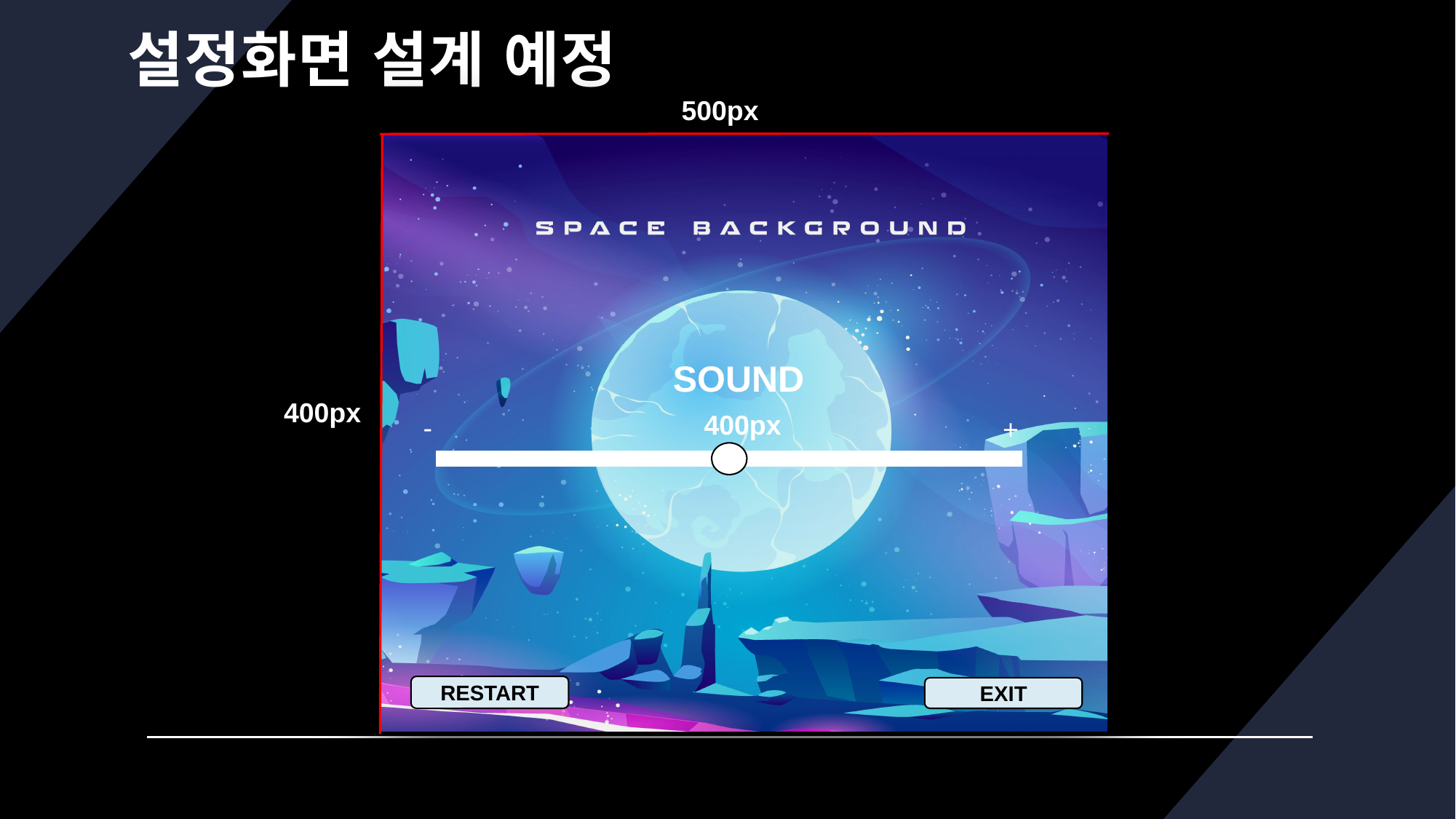

# 설정화면 설계 예정
500px

SOUND
-
+

400px
400px
RESTART
EXIT